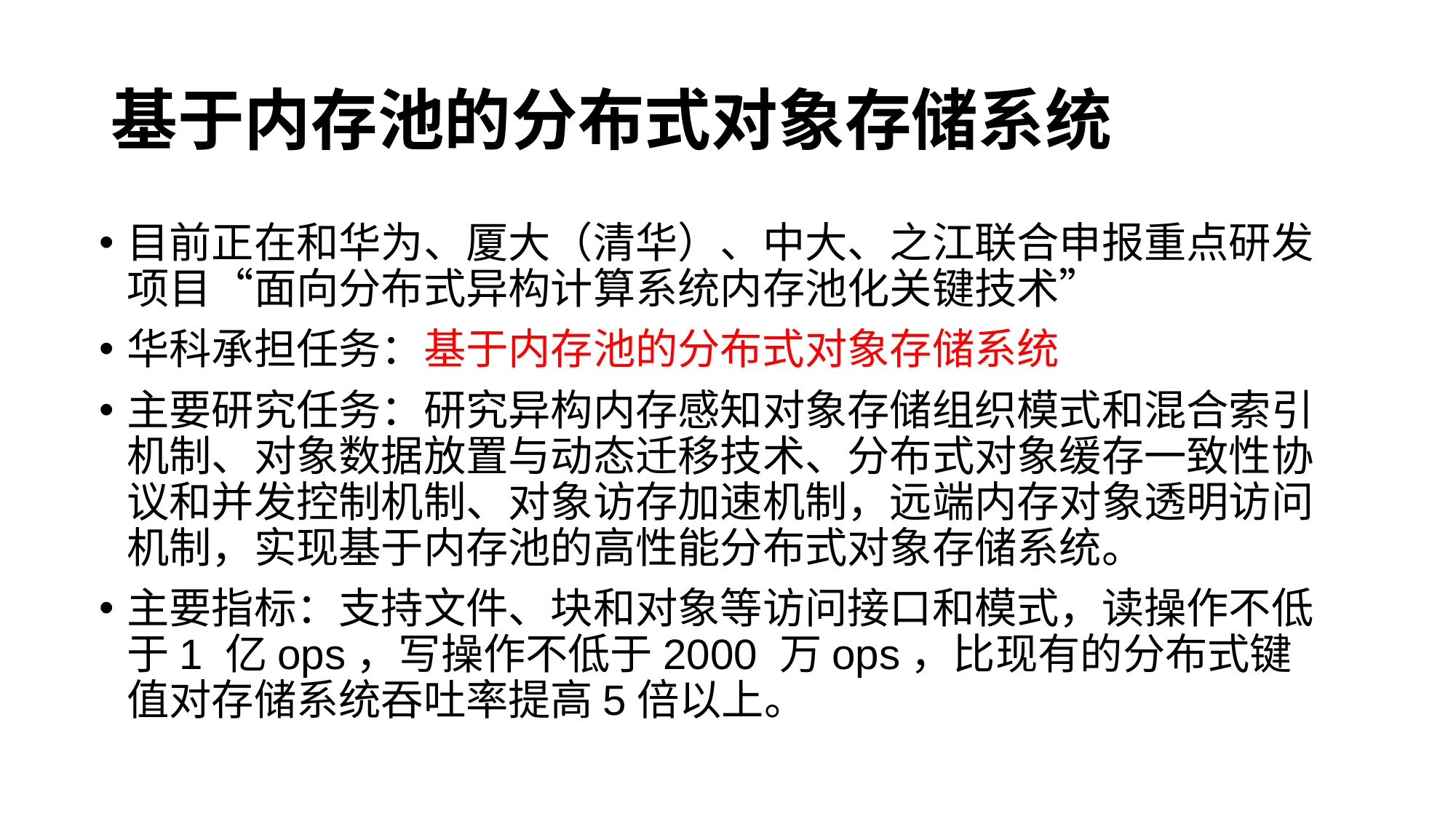

# 基于内存池的分布式对象存储系统
目前正在和华为、厦大（清华）、中大、之江联合申报重点研发项目“面向分布式异构计算系统内存池化关键技术”
华科承担任务：基于内存池的分布式对象存储系统
主要研究任务：研究异构内存感知对象存储组织模式和混合索引机制、对象数据放置与动态迁移技术、分布式对象缓存一致性协议和并发控制机制、对象访存加速机制，远端内存对象透明访问机制，实现基于内存池的高性能分布式对象存储系统。
主要指标：支持文件、块和对象等访问接口和模式，读操作不低于1 亿ops，写操作不低于2000 万ops，比现有的分布式键值对存储系统吞吐率提高5倍以上。